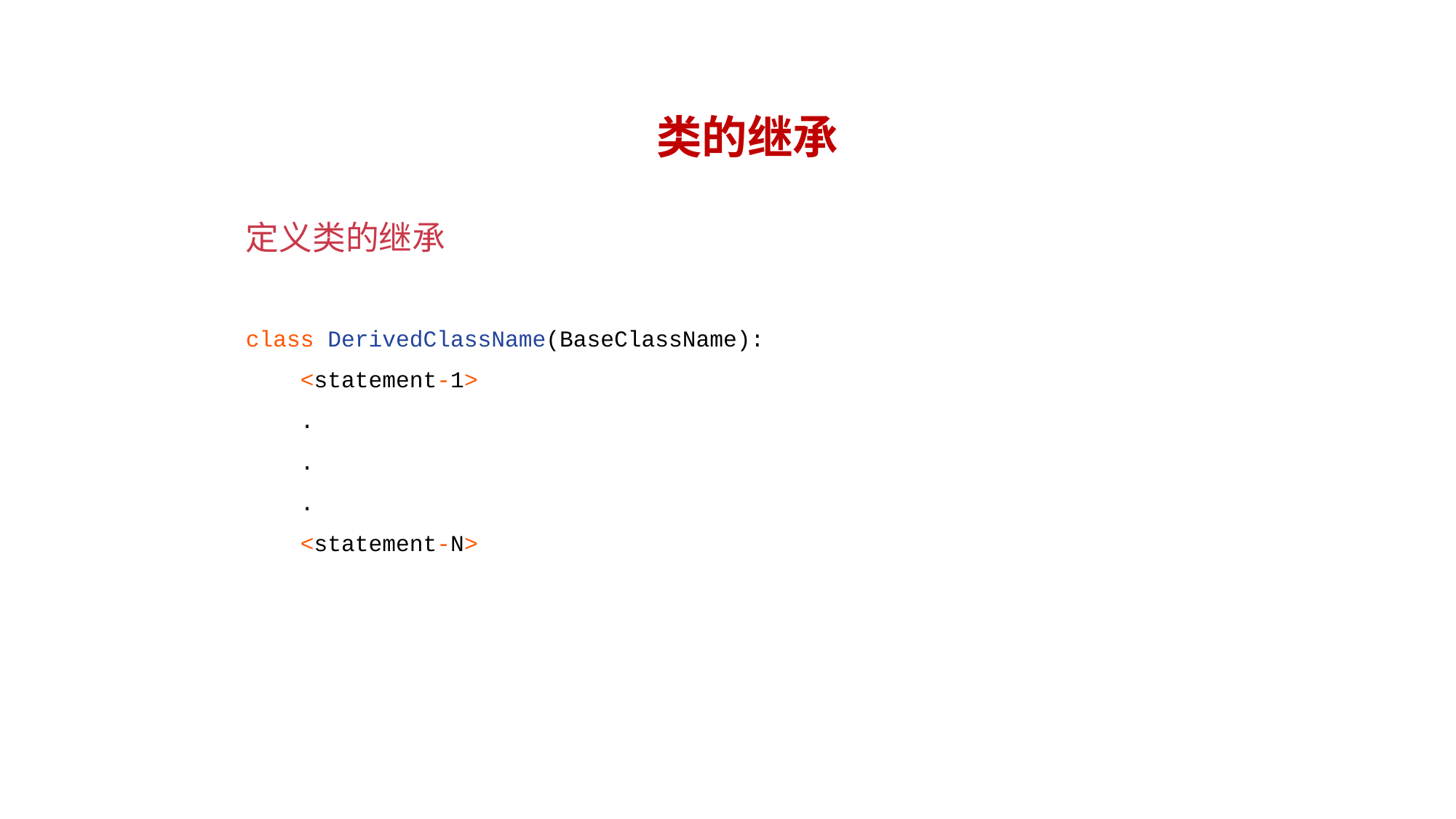

类的继承
# 定义类的继承
class DerivedClassName(BaseClassName):
    <statement-1>
    .
    .
    .
    <statement-N>